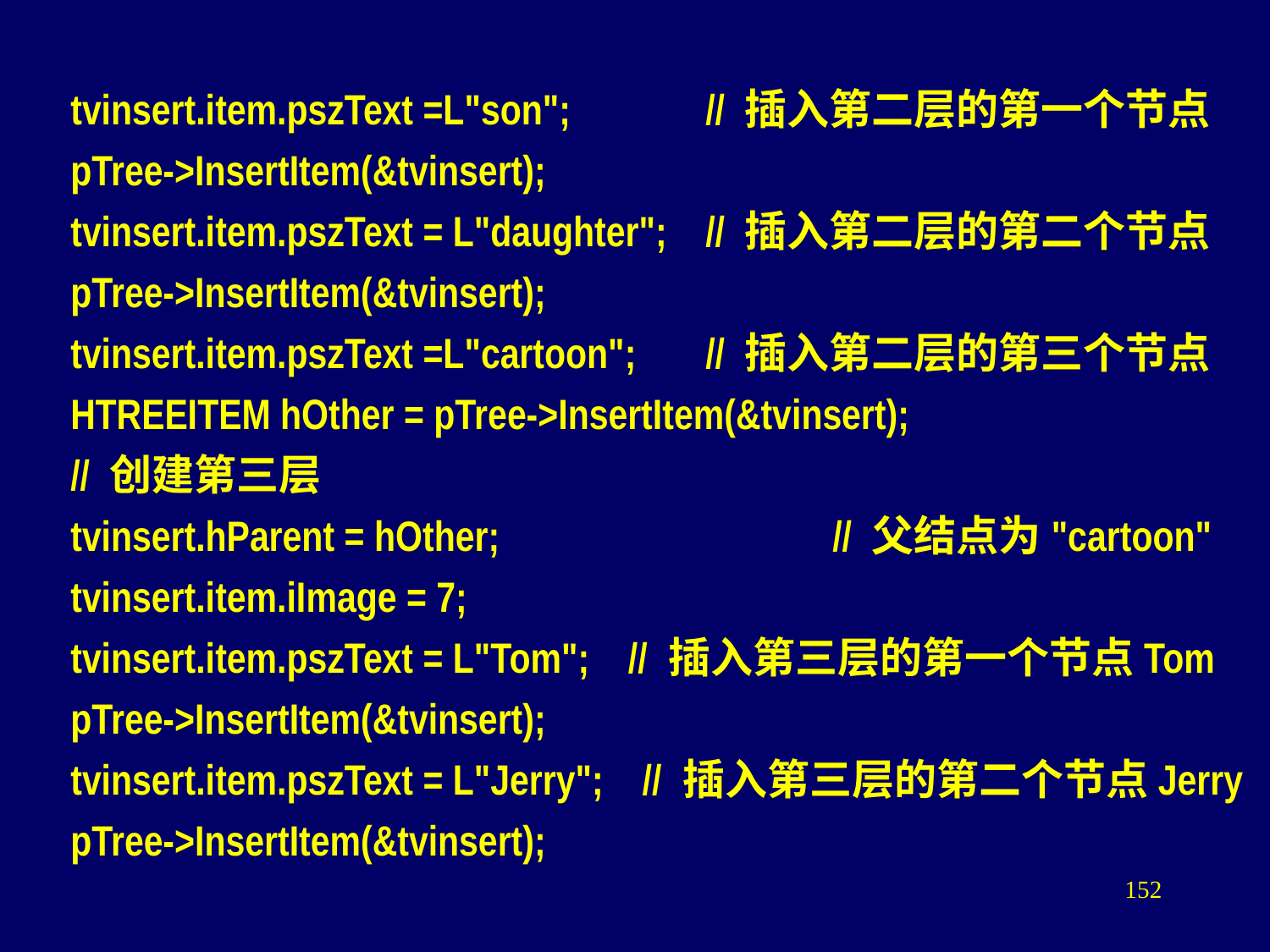

tvinsert.item.pszText =L"son";		// 插入第二层的第一个节点
pTree->InsertItem(&tvinsert);
tvinsert.item.pszText = L"daughter";	// 插入第二层的第二个节点
pTree->InsertItem(&tvinsert);
tvinsert.item.pszText =L"cartoon";	// 插入第二层的第三个节点
HTREEITEM hOther = pTree->InsertItem(&tvinsert);
// 创建第三层
tvinsert.hParent = hOther;			// 父结点为"cartoon"
tvinsert.item.iImage = 7;
tvinsert.item.pszText = L"Tom";    // 插入第三层的第一个节点Tom
pTree->InsertItem(&tvinsert);
tvinsert.item.pszText = L"Jerry";    // 插入第三层的第二个节点Jerry
pTree->InsertItem(&tvinsert);
152